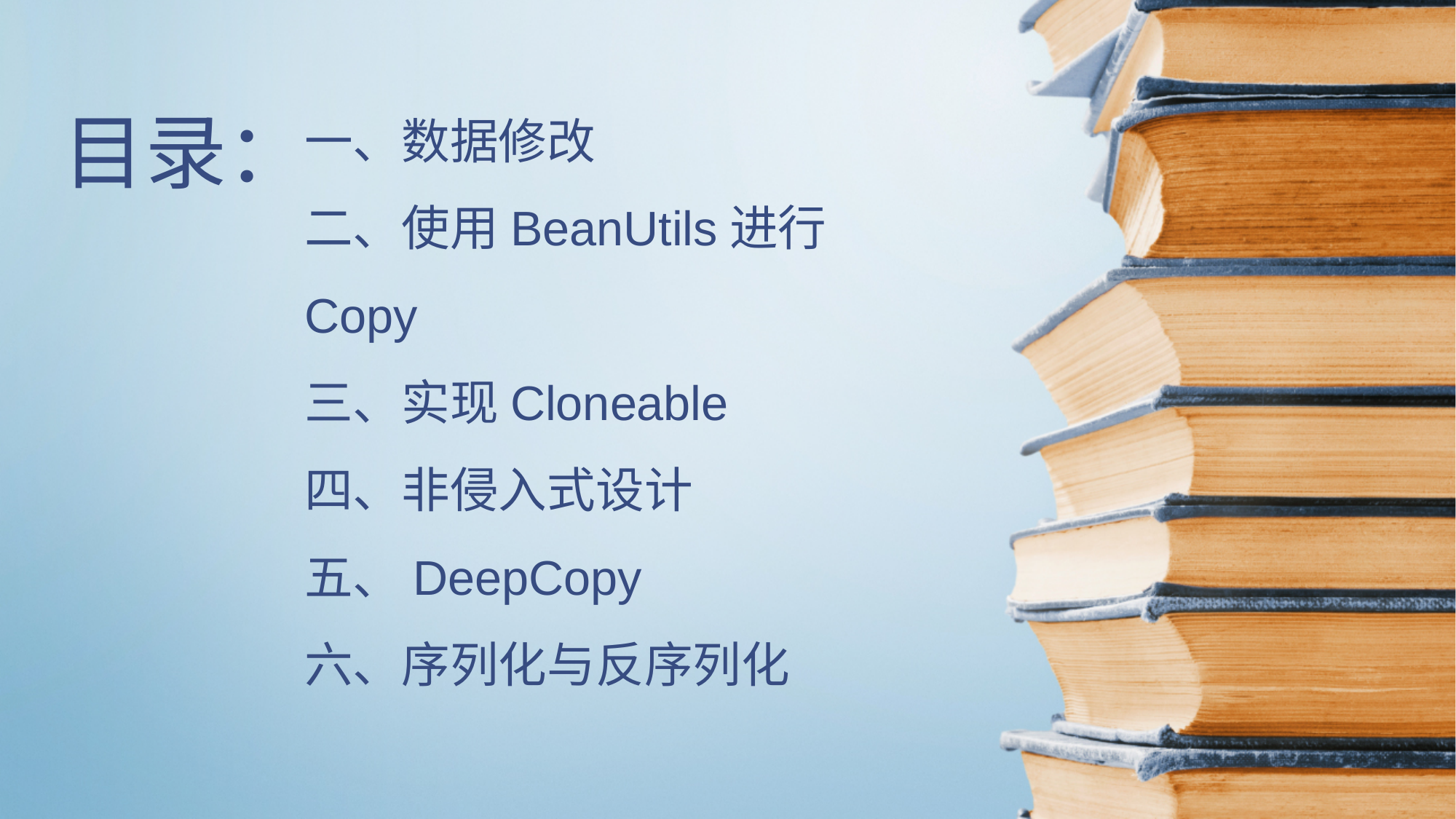

# 目录：

一、数据修改
二、使用BeanUtils进行Copy
三、实现Cloneable
四、非侵入式设计
五、DeepCopy
六、序列化与反序列化